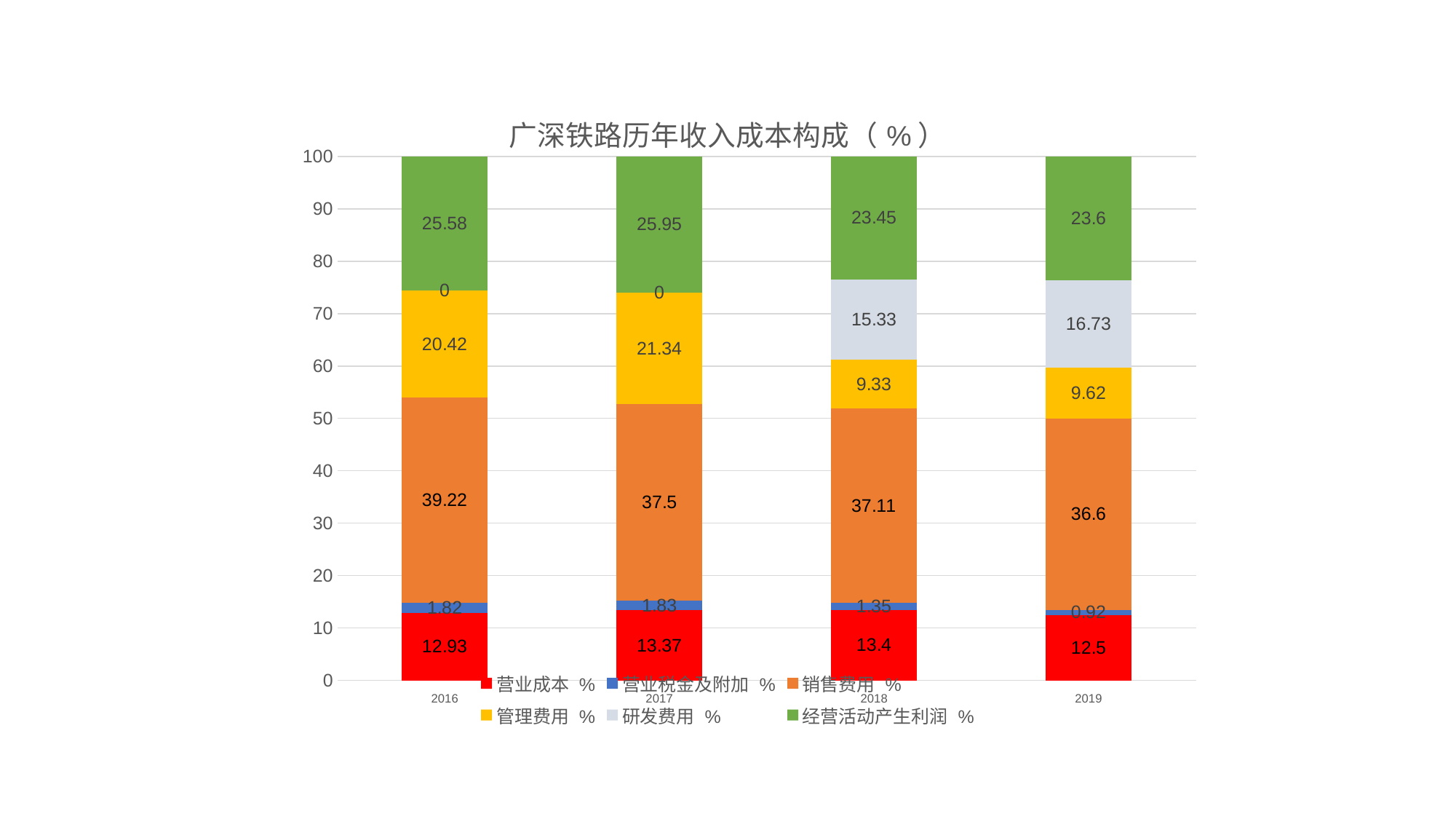

### Chart: 广深铁路历年收入成本构成（%）

| Category | 营业成本 % | 营业税金及附加 % | 销售费用 % | 管理费用 % | 研发费用 % | 经营活动产生利润 % |
|---|---|---|---|---|---|---|
| 2016 | 12.93 | 1.82 | 39.22 | 20.42 | 0.0 | 25.58 |
| 2017 | 13.37 | 1.83 | 37.5 | 21.34 | 0.0 | 25.95 |
| 2018 | 13.4 | 1.35 | 37.11 | 9.33 | 15.33 | 23.45 |
| 2019 | 12.5 | 0.92 | 36.6 | 9.62 | 16.73 | 23.6 |